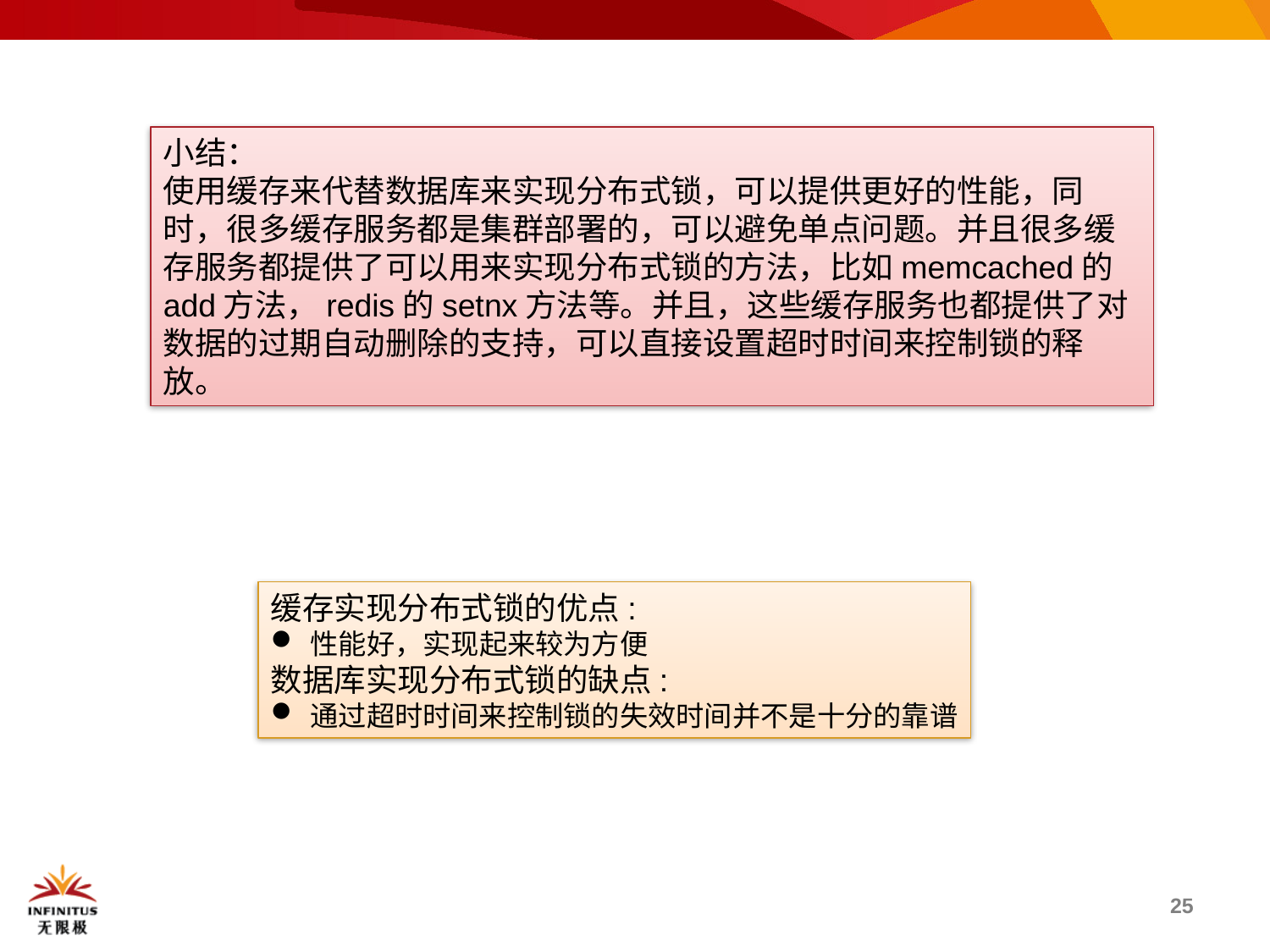

小结：
使用缓存来代替数据库来实现分布式锁，可以提供更好的性能，同时，很多缓存服务都是集群部署的，可以避免单点问题。并且很多缓存服务都提供了可以用来实现分布式锁的方法，比如memcached的add方法，redis的setnx方法等。并且，这些缓存服务也都提供了对数据的过期自动删除的支持，可以直接设置超时时间来控制锁的释放。
缓存实现分布式锁的优点:
性能好，实现起来较为方便
数据库实现分布式锁的缺点:
通过超时时间来控制锁的失效时间并不是十分的靠谱
25